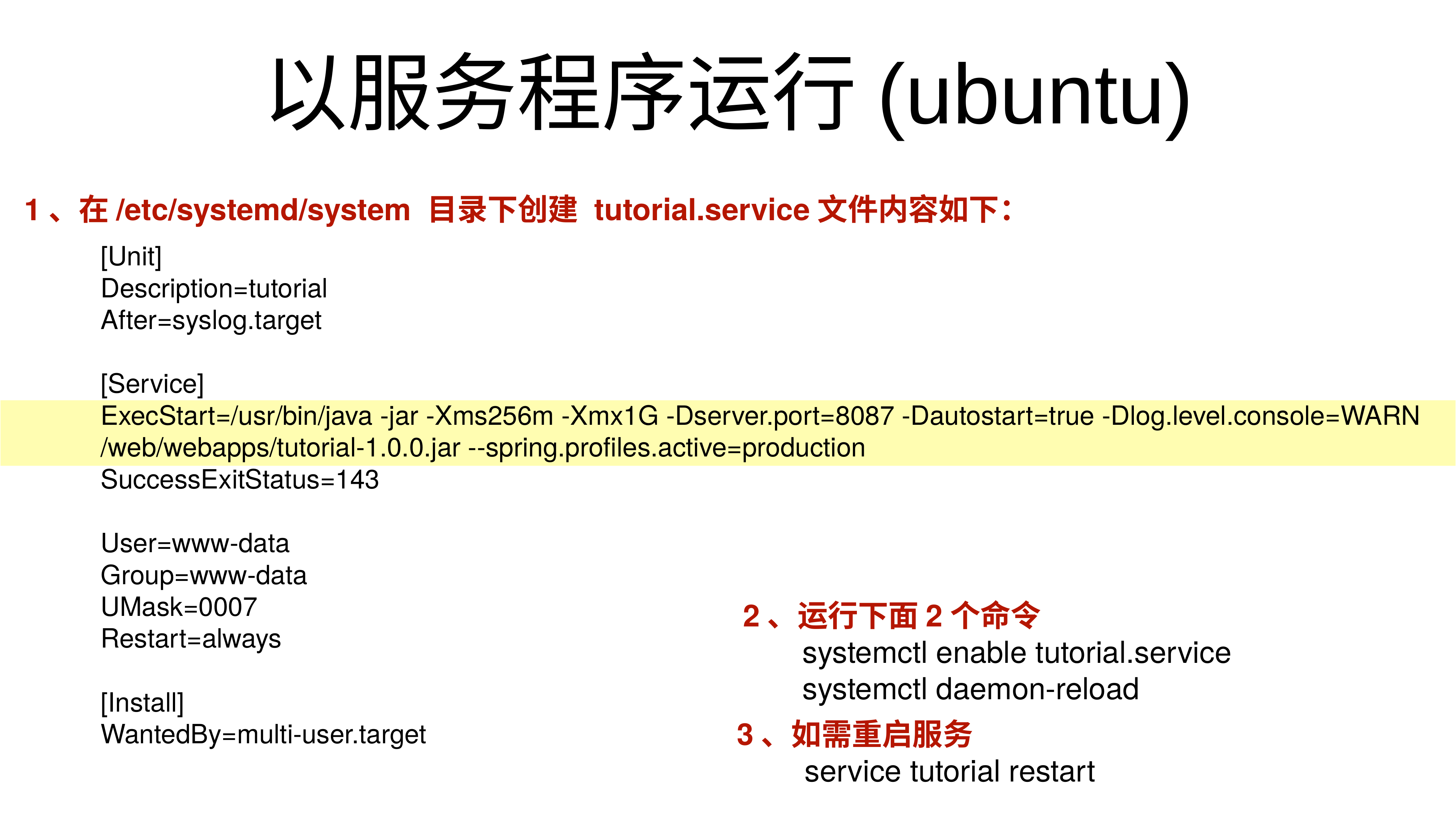

# 以服务程序运行(ubuntu)
1、在/etc/systemd/system 目录下创建 tutorial.service文件内容如下：
[Unit]
Description=tutorial
After=syslog.target

[Service]
ExecStart=/usr/bin/java -jar -Xms256m -Xmx1G -Dserver.port=8087 -Dautostart=true -Dlog.level.console=WARN
/web/webapps/tutorial-1.0.0.jar --spring.profiles.active=production
SuccessExitStatus=143

User=www-data
Group=www-data
UMask=0007
Restart=always

[Install]
WantedBy=multi-user.target

2、运行下面2个命令
       systemctl enable tutorial.service
       systemctl daemon-reload
3、如需重启服务
        service tutorial restart